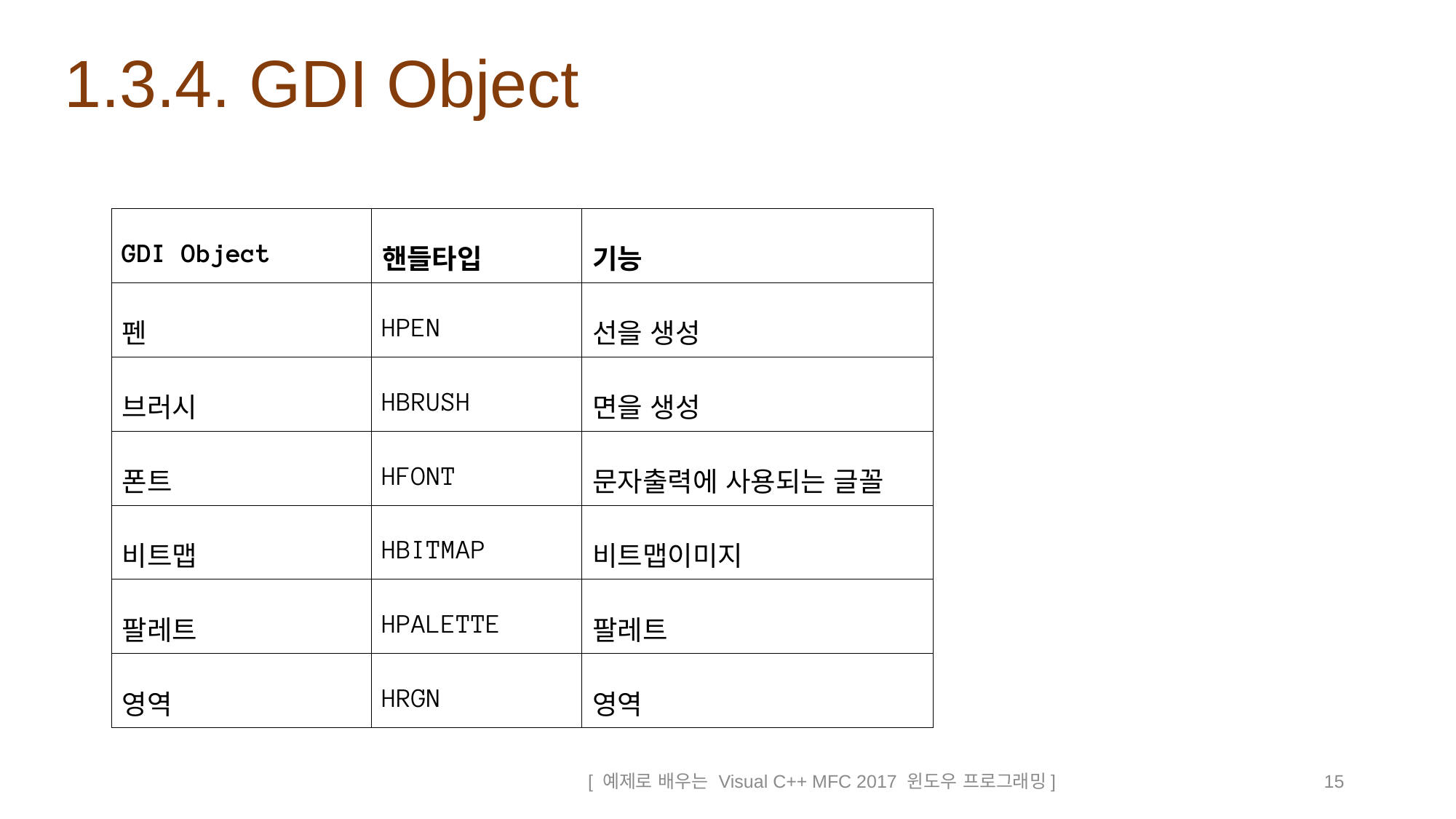

# 1.3.4. GDI Object
| GDI Object | 핸들타입 | 기능 |
| --- | --- | --- |
| 펜 | HPEN | 선을 생성 |
| 브러시 | HBRUSH | 면을 생성 |
| 폰트 | HFONT | 문자출력에 사용되는 글꼴 |
| 비트맵 | HBITMAP | 비트맵이미지 |
| 팔레트 | HPALETTE | 팔레트 |
| 영역 | HRGN | 영역 |
[ 예제로 배우는 Visual C++ MFC 2017 윈도우 프로그래밍]
15